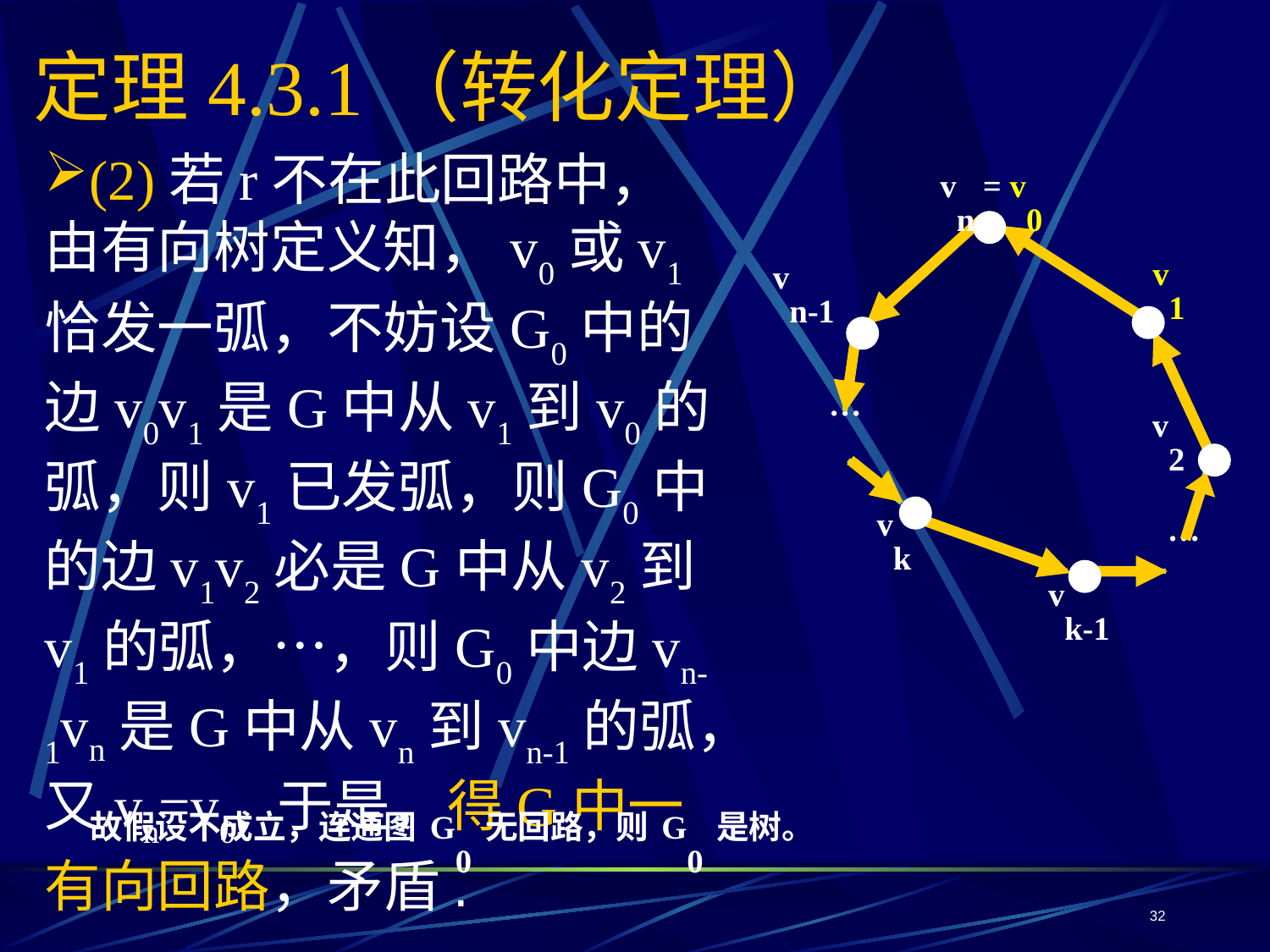

# 定理4.3.1（转化定理）
(2)若r不在此回路中，由有向树定义知，v0或v1恰发一弧，不妨设G0中的边v0v1是G中从v1到v0的弧，则v1已发弧，则G0中的边v1v2必是G中从v2到v1的弧，…，则G0中边vn-1vn是G中从vn到vn-1的弧，又vn=v0, 于是，得G中一有向回路，矛盾.
vn = v0

v1
vn-1

…
v2

vk
…

vk-1

   故假设不成立，连通图G0无回路，则G0是树。
32